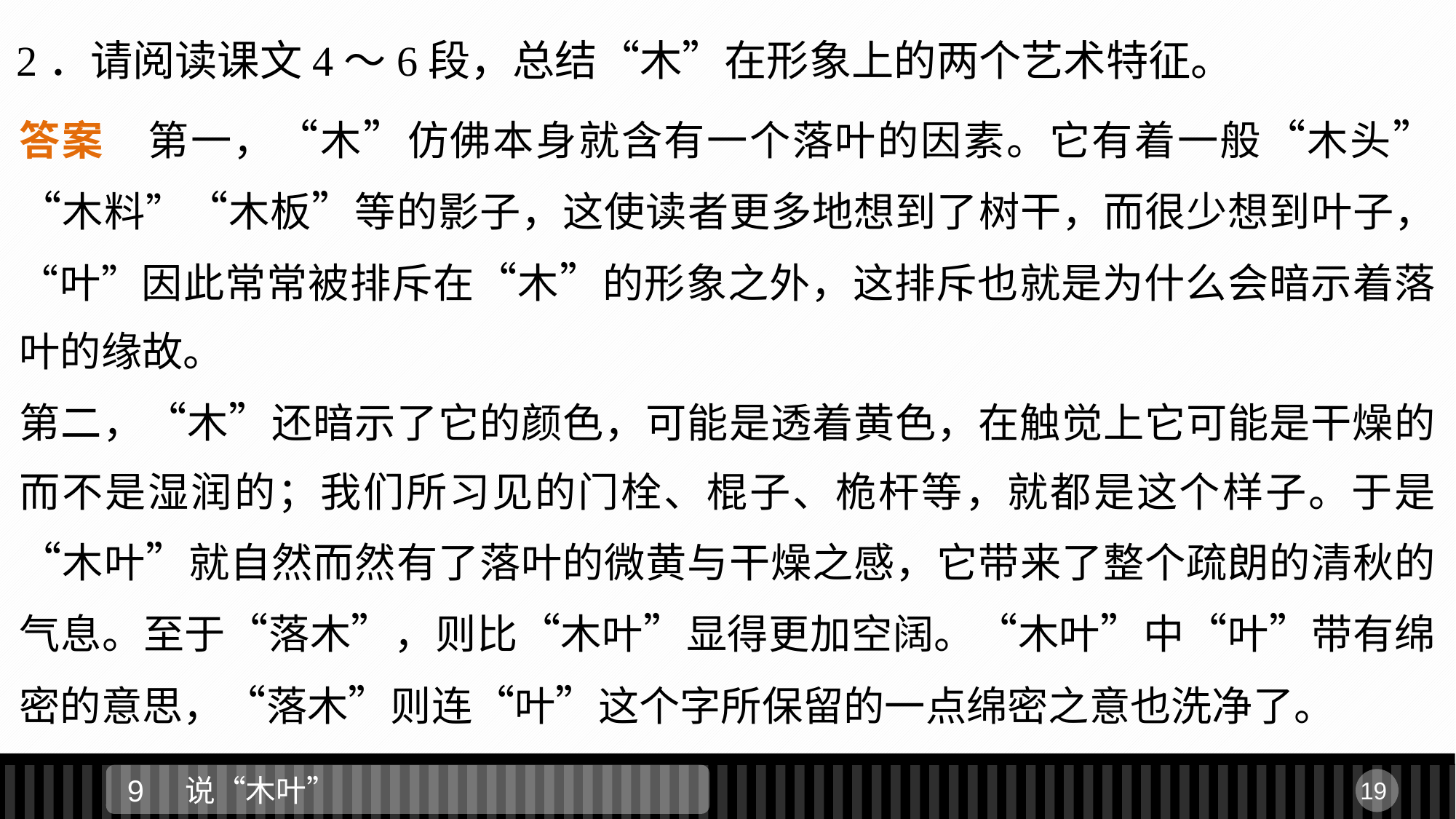

2．请阅读课文4～6段，总结“木”在形象上的两个艺术特征。
答案　第一，“木”仿佛本身就含有一个落叶的因素。它有着一般“木头”“木料”“木板”等的影子，这使读者更多地想到了树干，而很少想到叶子，“叶”因此常常被排斥在“木”的形象之外，这排斥也就是为什么会暗示着落叶的缘故。
第二，“木”还暗示了它的颜色，可能是透着黄色，在触觉上它可能是干燥的而不是湿润的；我们所习见的门栓、棍子、桅杆等，就都是这个样子。于是“木叶”就自然而然有了落叶的微黄与干燥之感，它带来了整个疏朗的清秋的气息。至于“落木”，则比“木叶”显得更加空阔。“木叶”中“叶”带有绵密的意思，“落木”则连“叶”这个字所保留的一点绵密之意也洗净了。